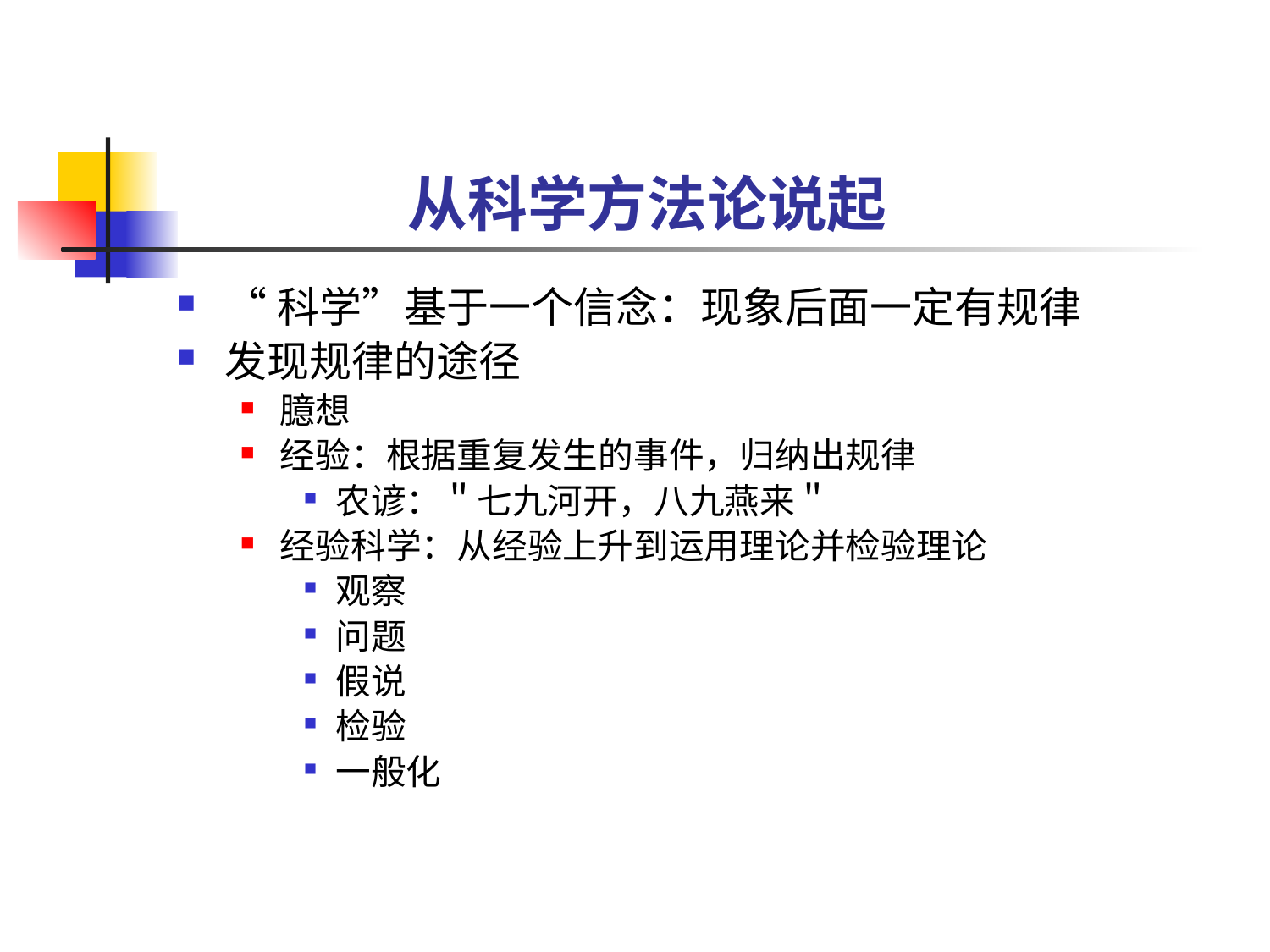

# 从科学方法论说起
“科学”基于一个信念：现象后面一定有规律
发现规律的途径
臆想
经验：根据重复发生的事件，归纳出规律
农谚：＂七九河开，八九燕来＂
经验科学：从经验上升到运用理论并检验理论
观察
问题
假说
检验
一般化